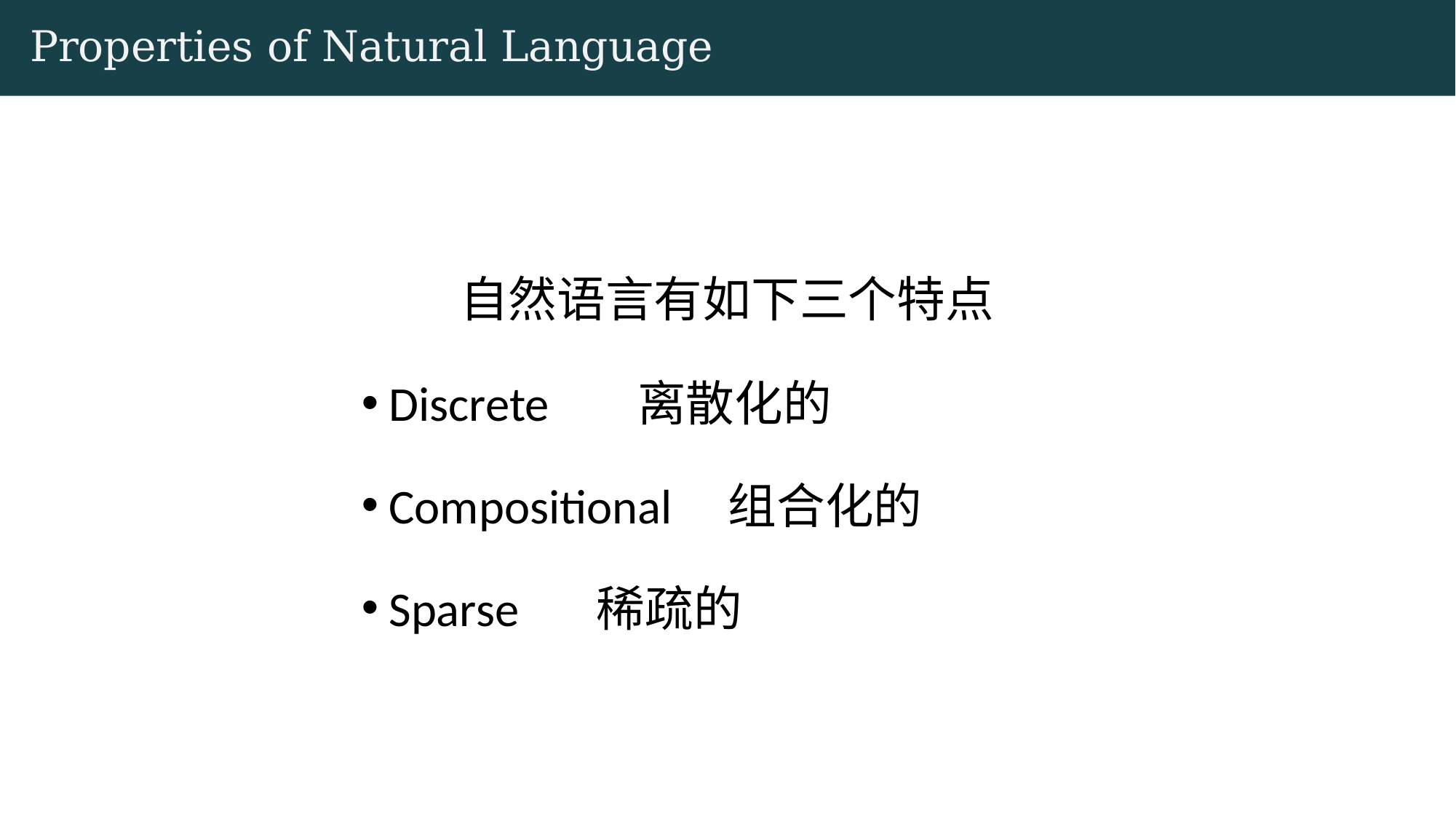

# Properties of Natural Language

       自然语言有如下三个特点
Discrete       离散化的
Compositional    组合化的
Sparse      稀疏的